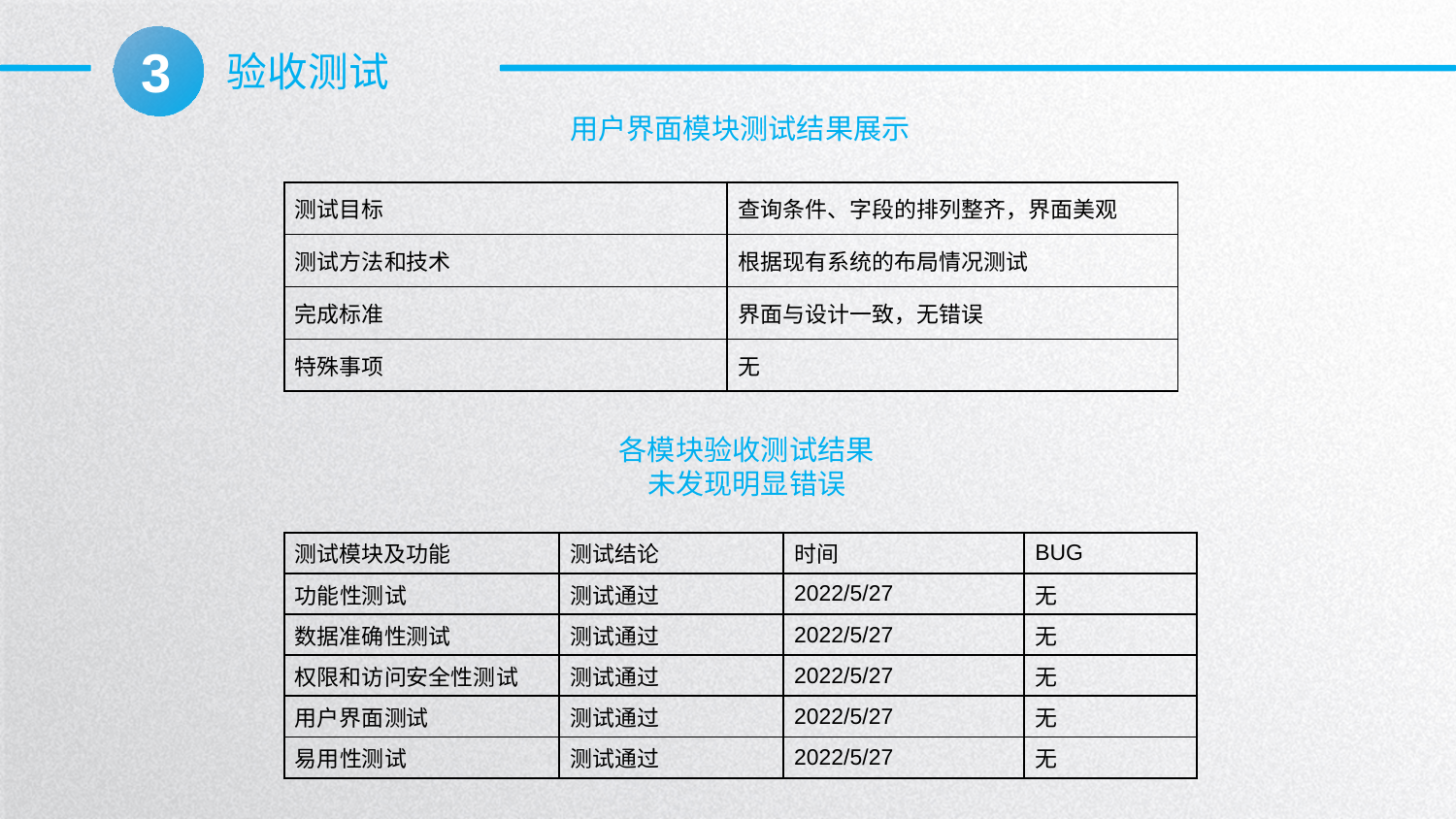

3
验收测试

用户界面模块测试结果展示
| 测试目标 | 查询条件、字段的排列整齐，界面美观 |
| --- | --- |
| 测试方法和技术 | 根据现有系统的布局情况测试 |
| 完成标准 | 界面与设计一致，无错误 |
| 特殊事项 | 无 |

各模块验收测试结果
未发现明显错误
| 测试模块及功能 | 测试结论 | 时间 | BUG |
| --- | --- | --- | --- |
| 功能性测试 | 测试通过 | 2022/5/27 | 无 |
| 数据准确性测试 | 测试通过 | 2022/5/27 | 无 |
| 权限和访问安全性测试 | 测试通过 | 2022/5/27 | 无 |
| 用户界面测试 | 测试通过 | 2022/5/27 | 无 |
| 易用性测试 | 测试通过 | 2022/5/27 | 无 |